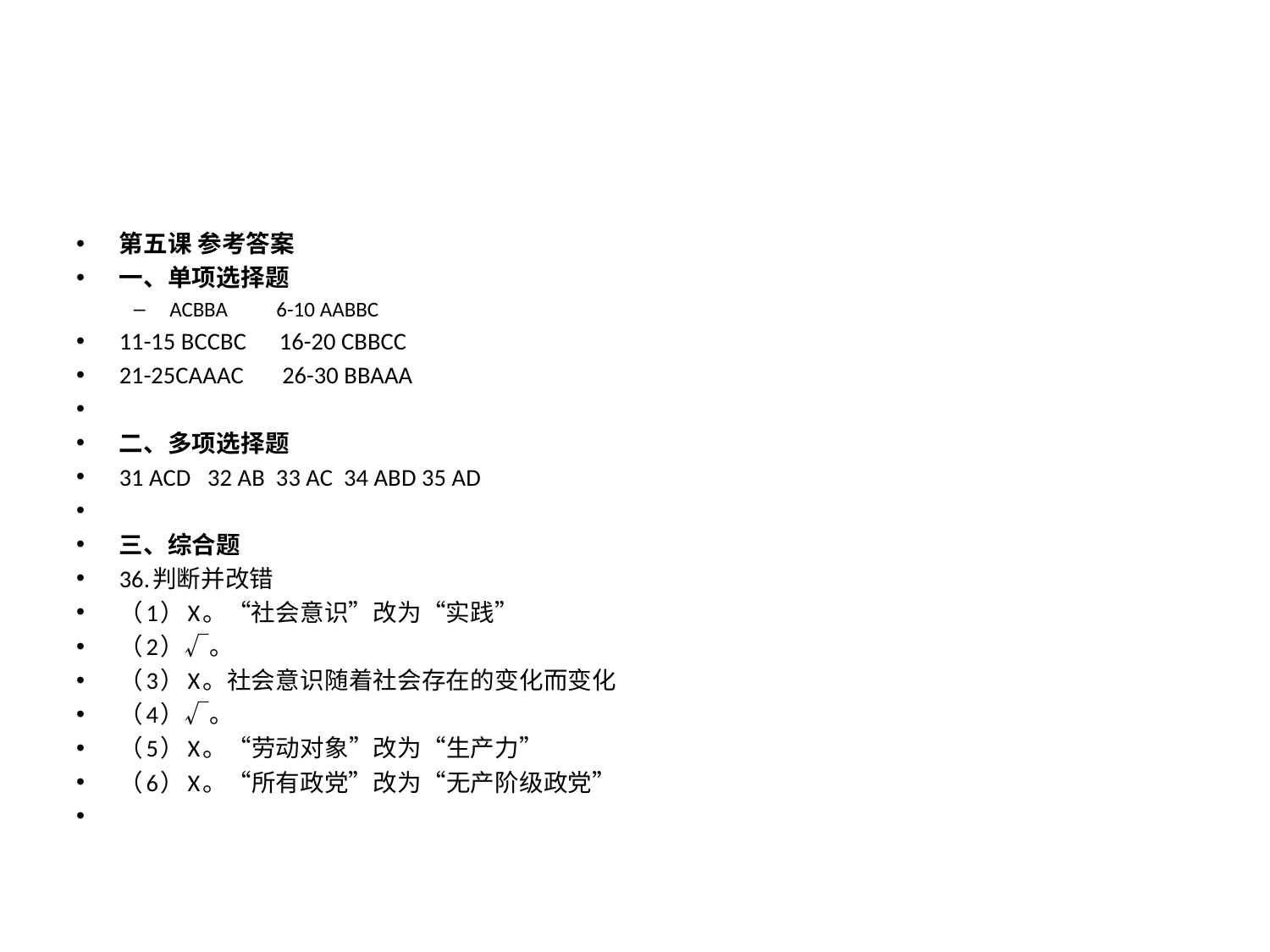

#
第五课 参考答案
一、单项选择题
ACBBA          6-10 AABBC
11-15 BCCBC      16-20 CBBCC
21-25CAAAC       26-30 BBAAA

二、多项选择题
31 ACD   32 AB  33 AC  34 ABD 35 AD

三、综合题
36.判断并改错
（1）X。“社会意识”改为“实践”
（2）√。
（3）X。社会意识随着社会存在的变化而变化
（4）√。
（5）X。“劳动对象”改为“生产力”
（6）X。“所有政党”改为“无产阶级政党”